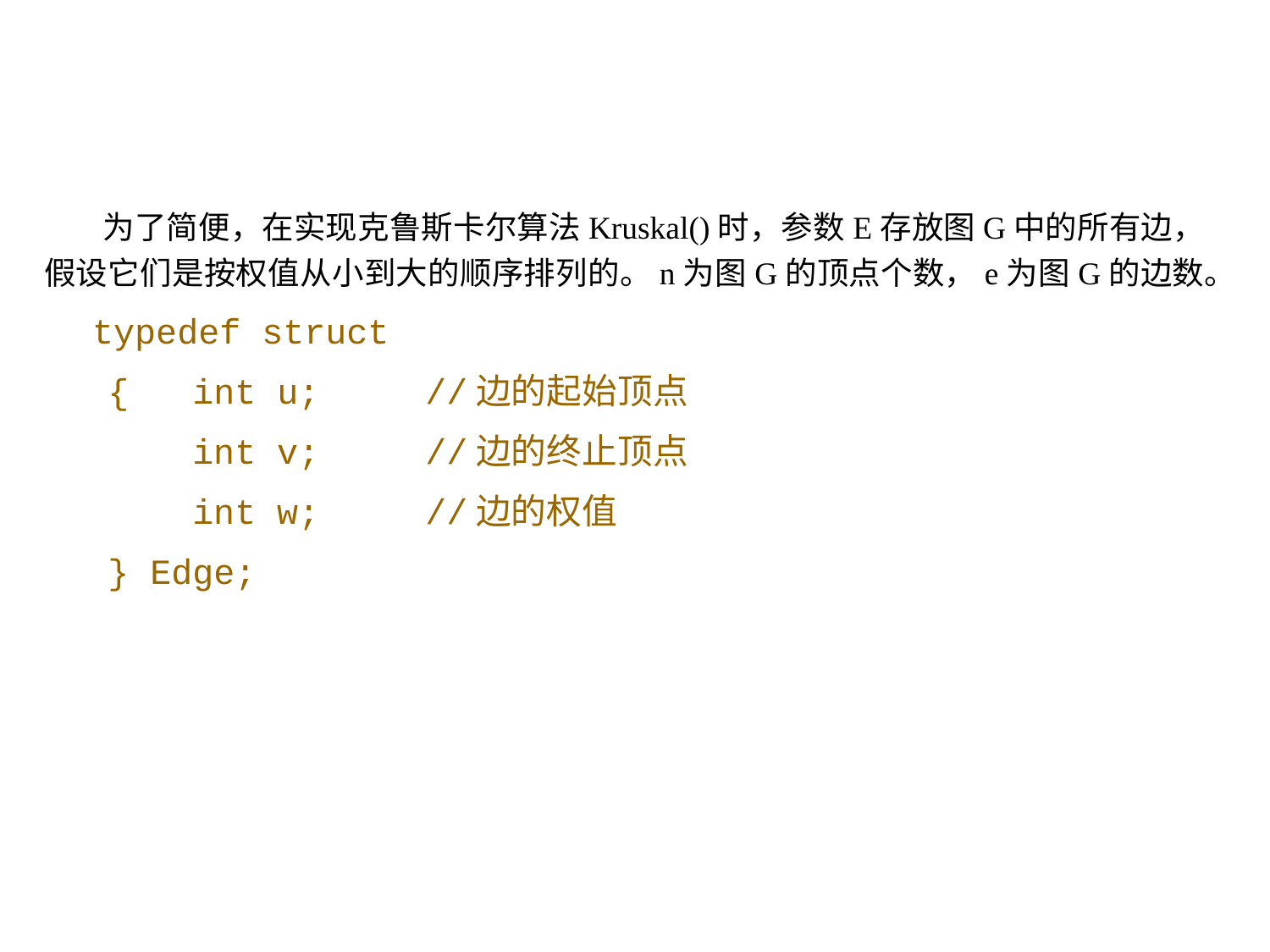

为了简便，在实现克鲁斯卡尔算法Kruskal()时，参数E存放图G中的所有边，假设它们是按权值从小到大的顺序排列的。n为图G的顶点个数，e为图G的边数。
      typedef struct
   {	 int u;     //边的起始顶点
    	 int v;     //边的终止顶点
    	 int w;     //边的权值
   } Edge;